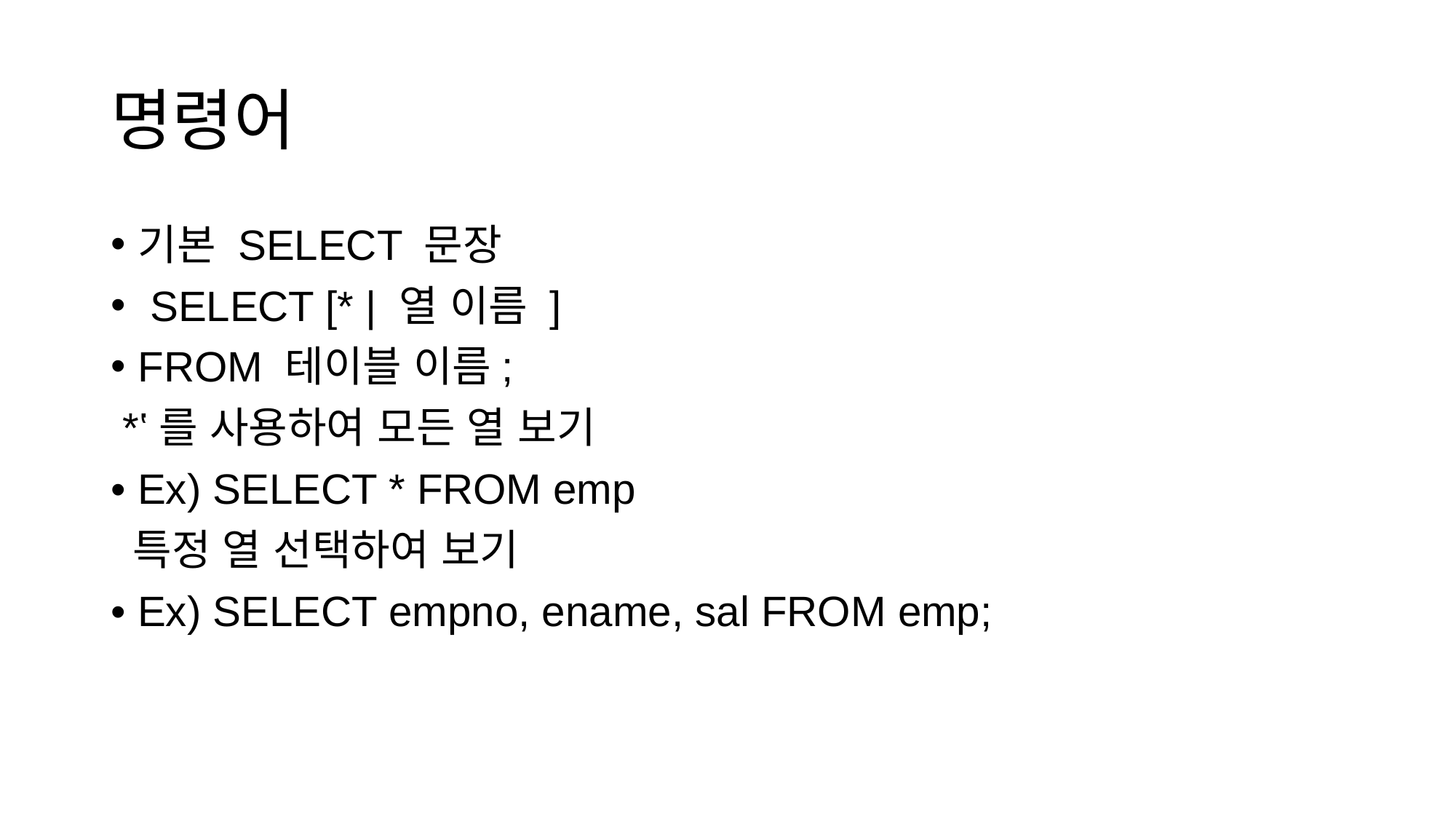

# 명령어
기본 SELECT 문장
 SELECT [* | 열 이름 ]
FROM 테이블 이름;
 *‛를 사용하여 모든 열 보기
• Ex) SELECT * FROM emp
 특정 열 선택하여 보기
• Ex) SELECT empno, ename, sal FROM emp;